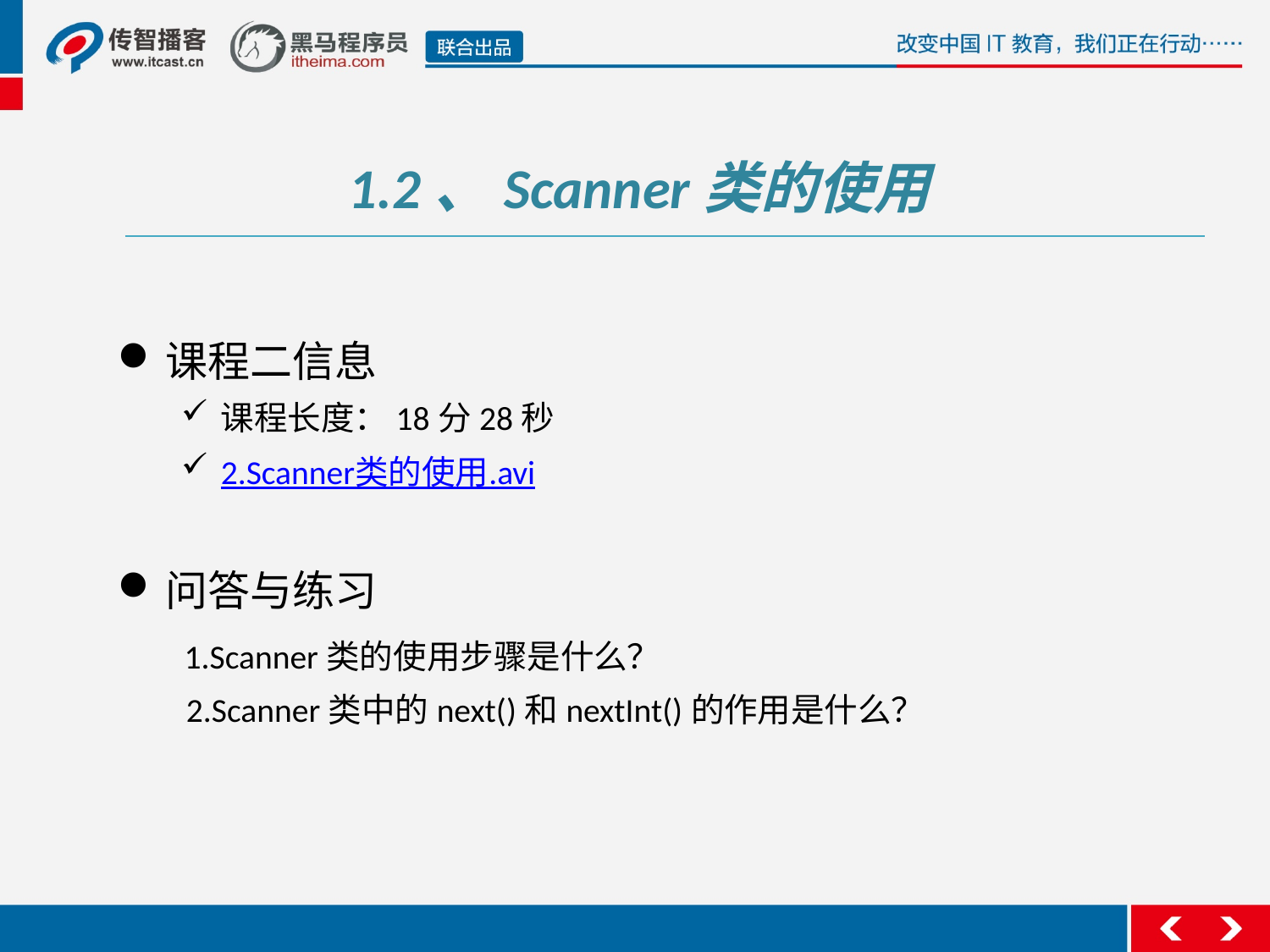

1.2、Scanner类的使用

课程二信息
课程长度：18分28秒
2.Scanner类的使用.avi

问答与练习
       1.Scanner类的使用步骤是什么？
         2.Scanner类中的next()和nextInt()的作用是什么？